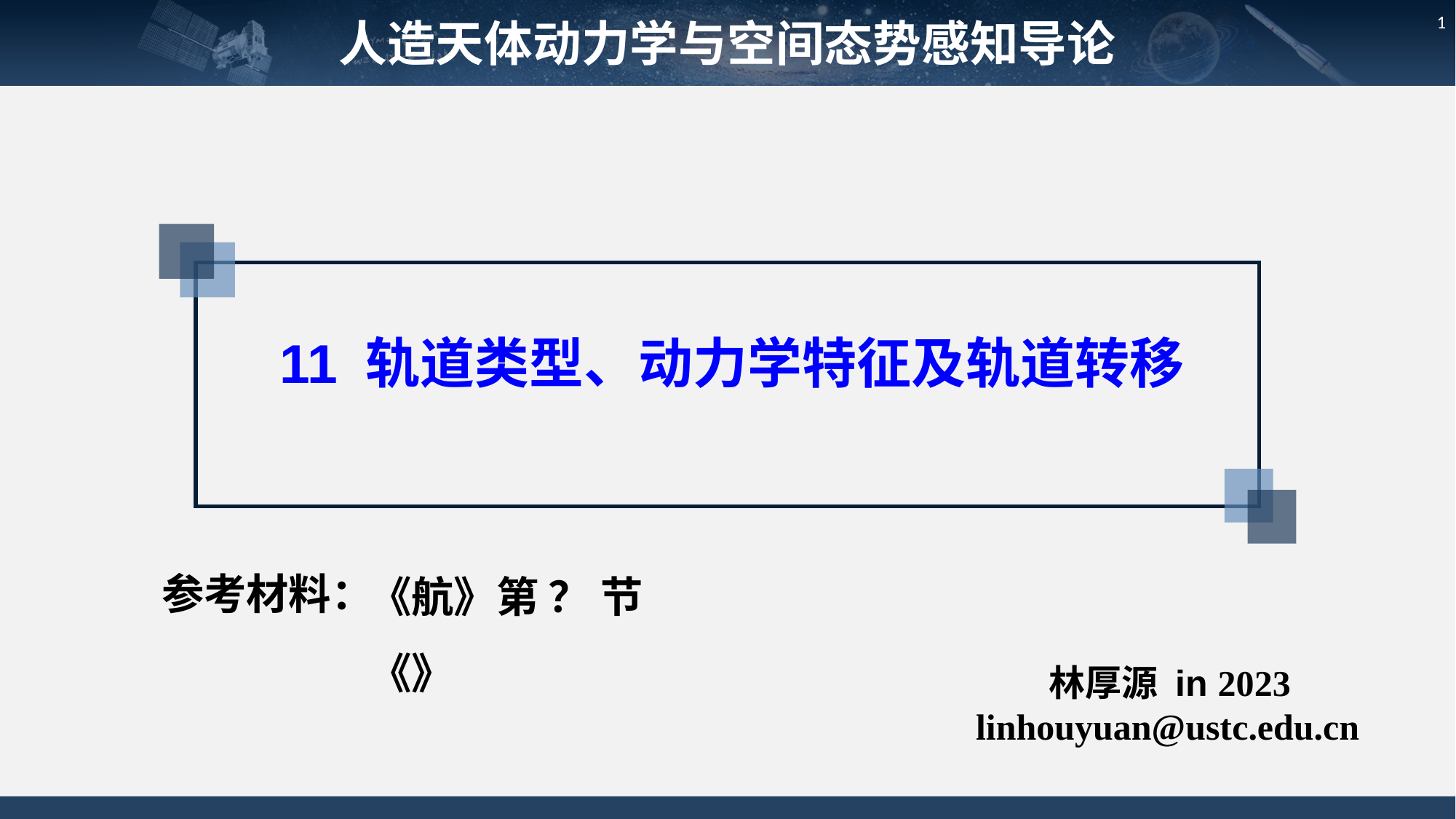

人造天体动力学与空间态势感知导论
1

11 轨道类型、动力学特征及轨道转移

参考材料：
《航》第 ？ 节
《》
林厚源 in 2023
linhouyuan@ustc.edu.cn